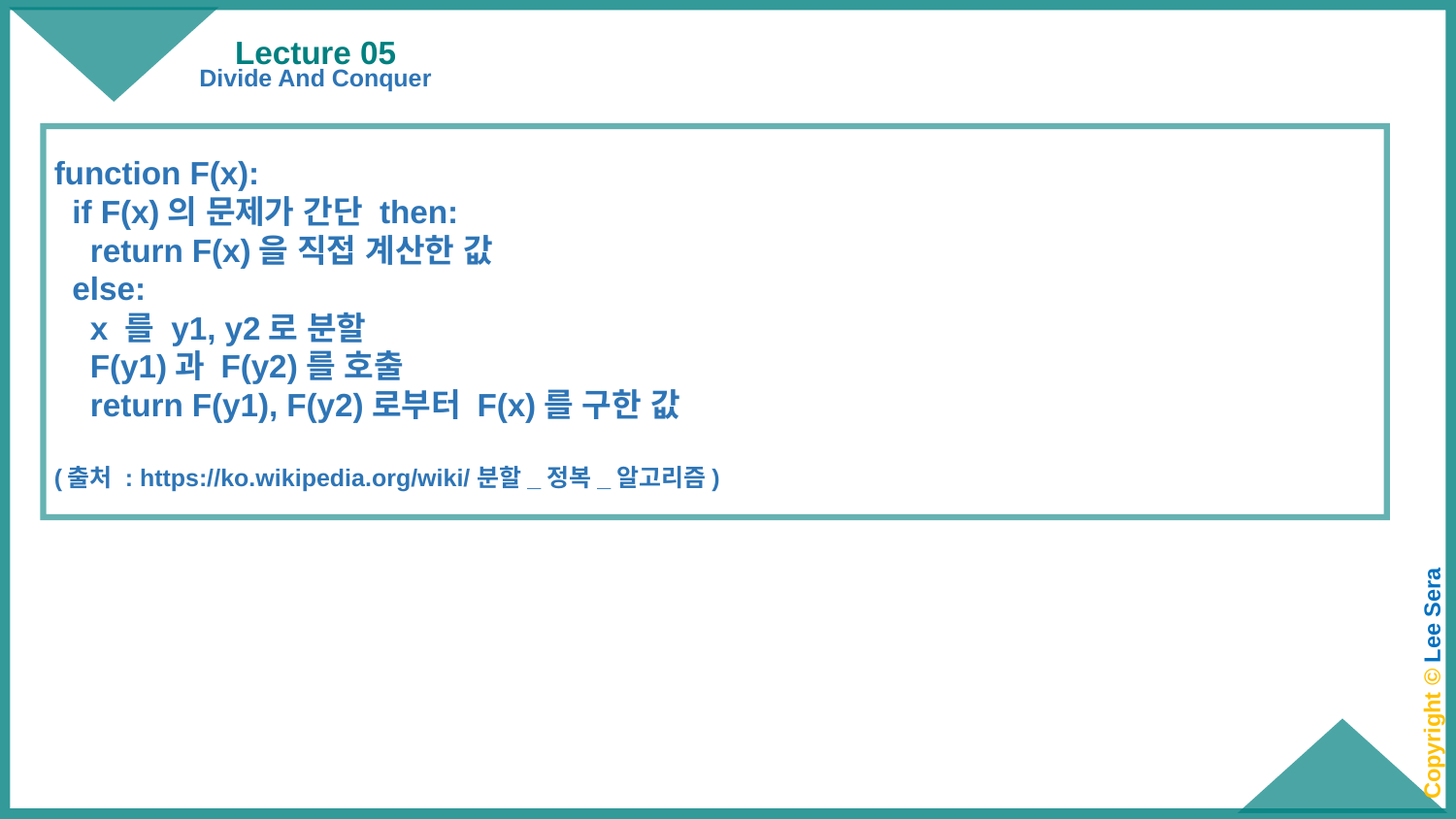

# Lecture 05
Divide And Conquer
function F(x):
  if F(x)의 문제가 간단 then:
    return F(x)을 직접 계산한 값
  else:
    x 를 y1, y2로 분할
    F(y1)과 F(y2)를 호출
    return F(y1), F(y2)로부터 F(x)를 구한 값

(출처 : https://ko.wikipedia.org/wiki/분할_정복_알고리즘)
Copyright © Lee Sera